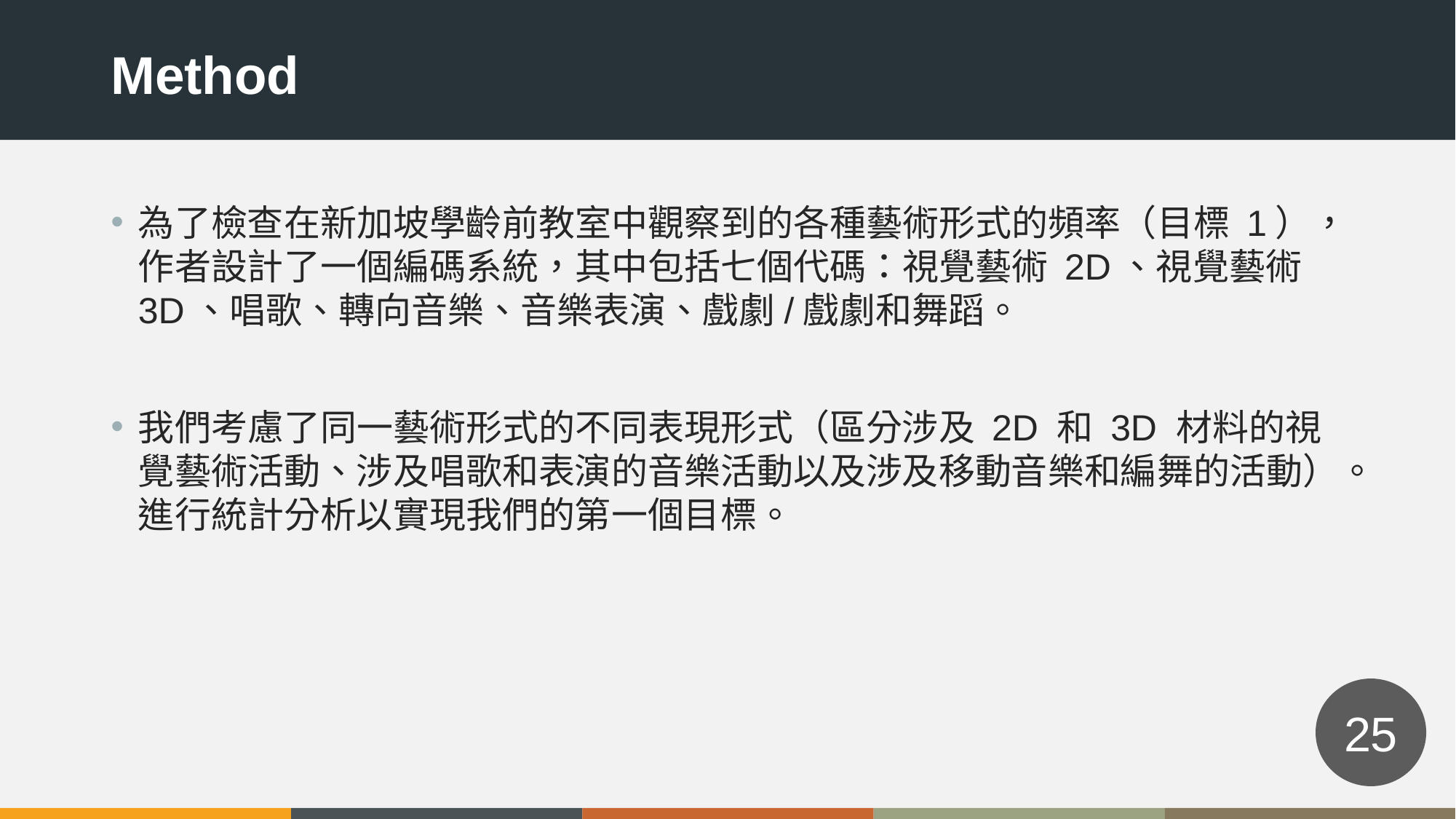

Method
為了檢查在新加坡學齡前教室中觀察到的各種藝術形式的頻率（目標 1），作者設計了一個編碼系統，其中包括七個代碼：視覺藝術 2D、視覺藝術 3D、唱歌、轉向音樂、音樂表演、戲劇/戲劇和舞蹈。

我們考慮了同一藝術形式的不同表現形式（區分涉及 2D 和 3D 材料的視覺藝術活動、涉及唱歌和表演的音樂活動以及涉及移動音樂和編舞的活動）。進行統計分析以實現我們的第一個目標。

25